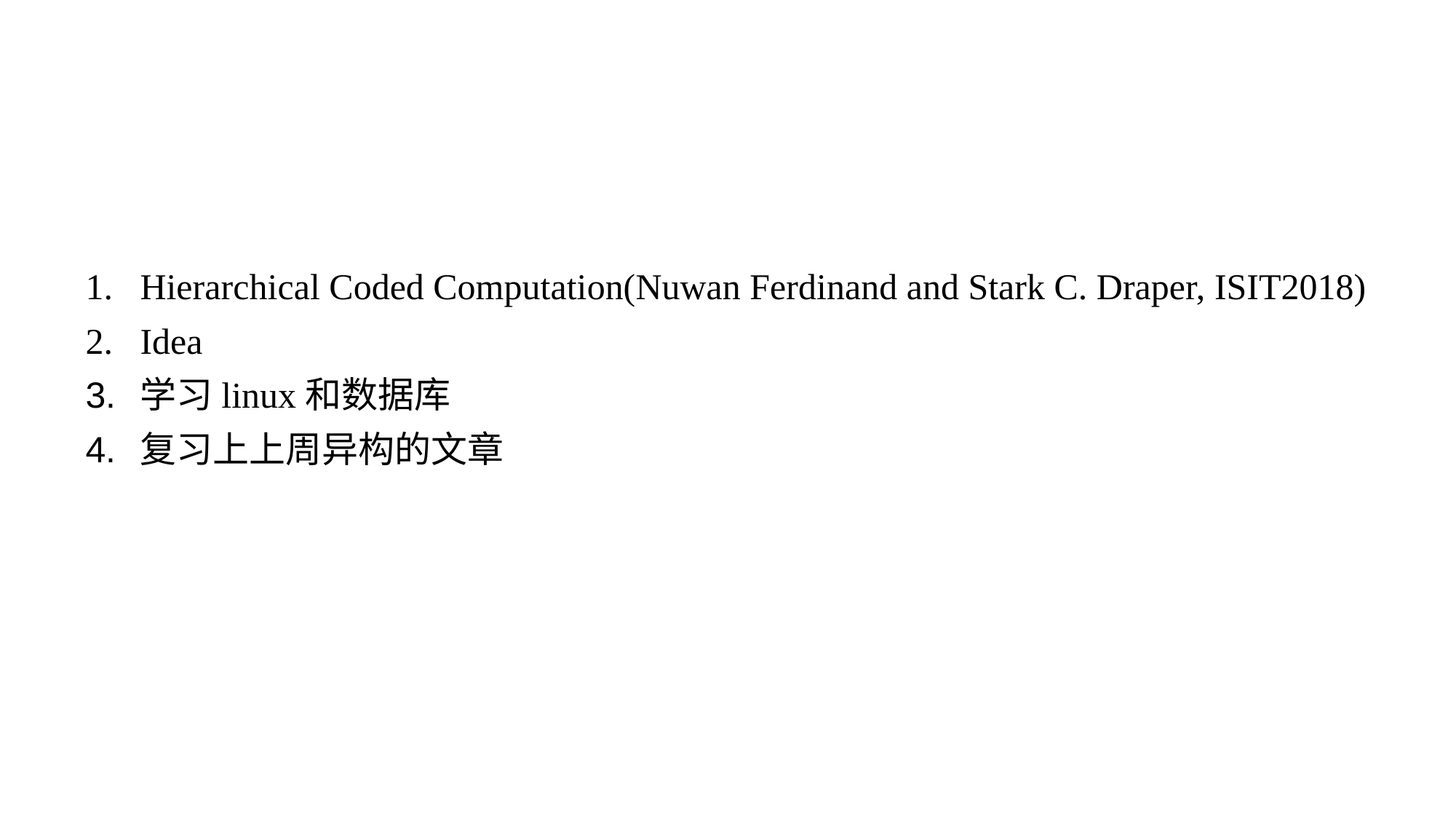

Hierarchical Coded Computation(Nuwan Ferdinand and Stark C. Draper, ISIT2018)
Idea
学习linux和数据库
复习上上周异构的文章